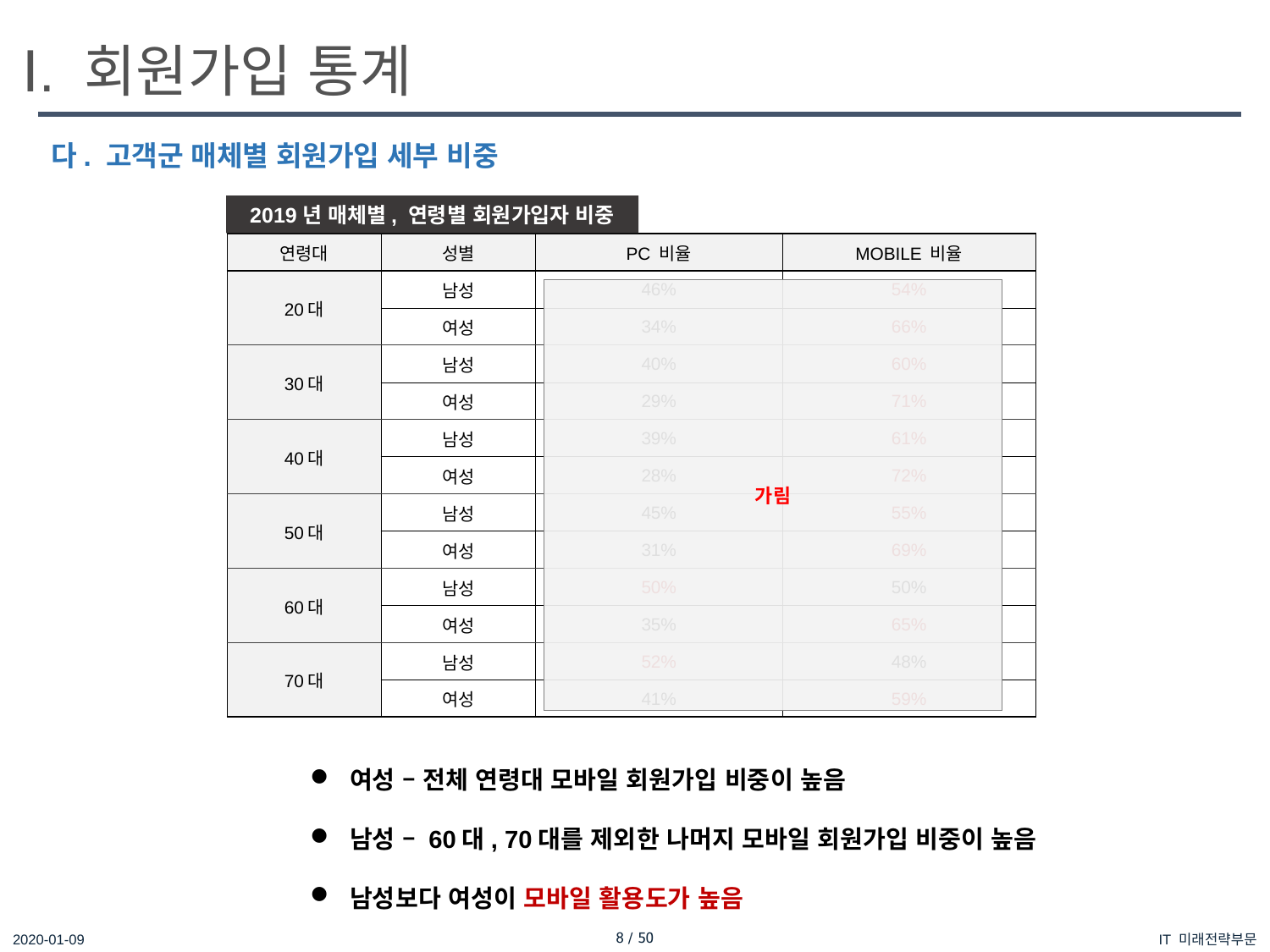

Ⅰ. 회원가입 통계
다. 고객군 매체별 회원가입 세부 비중
2019년 매체별, 연령별 회원가입자 비중
| 연령대 | 성별 | PC 비율 | MOBILE 비율 |
| --- | --- | --- | --- |
| 20대 | 남성 | 46% | 54% |
|  | 여성 | 34% | 66% |
| 30대 | 남성 | 40% | 60% |
|  | 여성 | 29% | 71% |
| 40대 | 남성 | 39% | 61% |
|  | 여성 | 28% | 72% |
| 50대 | 남성 | 45% | 55% |
|  | 여성 | 31% | 69% |
| 60대 | 남성 | 50% | 50% |
|  | 여성 | 35% | 65% |
| 70대 | 남성 | 52% | 48% |
|  | 여성 | 41% | 59% |
가림
여성
여성 – 전체 연령대 모바일 회원가입 비중이 높음
남성 – 60대, 70대를 제외한 나머지 모바일 회원가입 비중이 높음
남성보다 여성이 모바일 활용도가 높음
8 / 50
IT 미래전략부문
2020-01-09